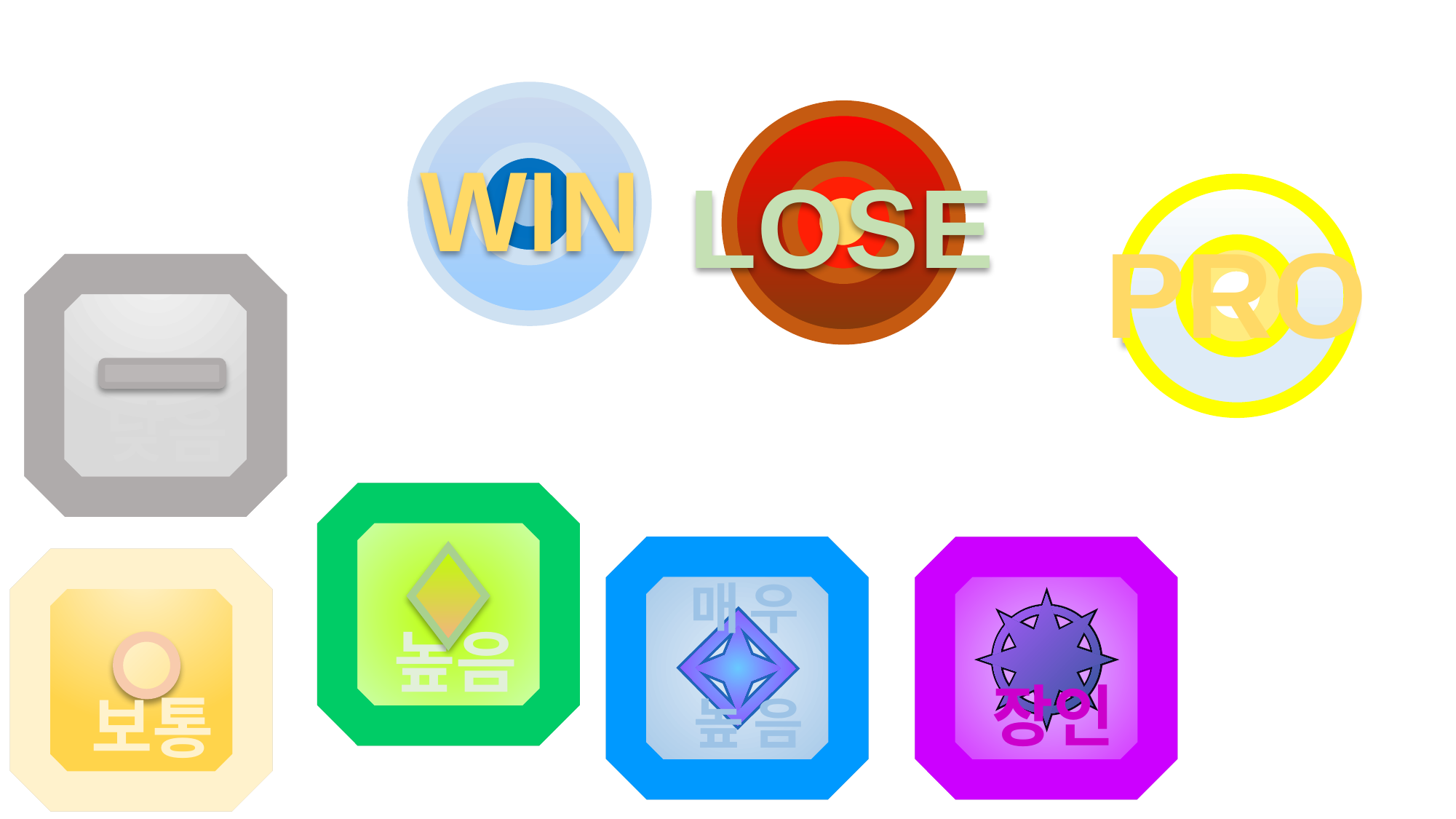

WIN

LOSE

PRO

PRO

낮음

높음

매우

높음

장인

보통